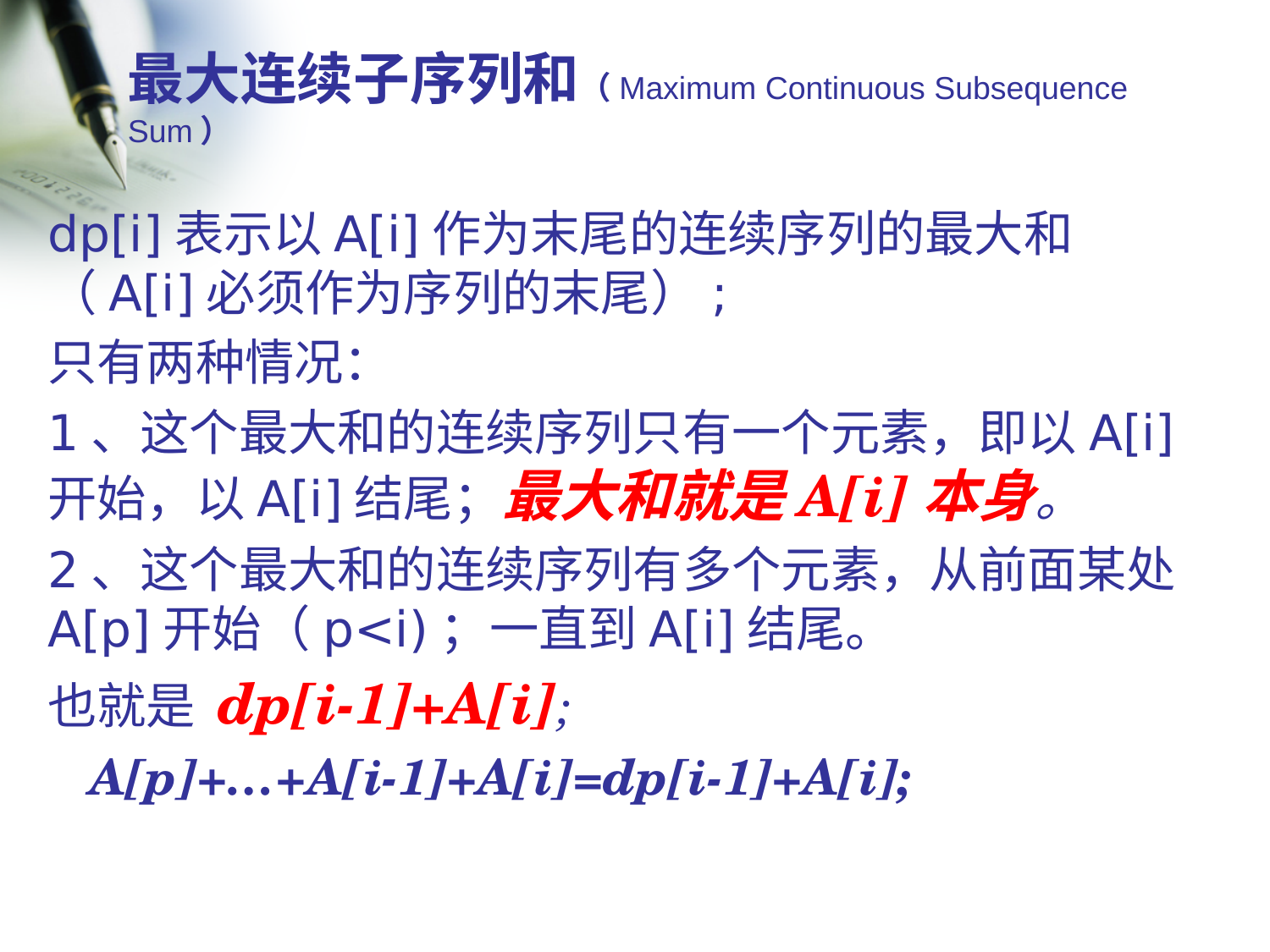

# 最大连续子序列和（Maximum Continuous Subsequence Sum）
dp[i]表示以A[i]作为末尾的连续序列的最大和（A[i]必须作为序列的末尾）;
只有两种情况：
1、这个最大和的连续序列只有一个元素，即以A[i]开始，以A[i]结尾；最大和就是A[i]本身。
2、这个最大和的连续序列有多个元素，从前面某处A[p]开始（p<i)；一直到A[i]结尾。
也就是 dp[i-1]+A[i];
   A[p]+…+A[i-1]+A[i]=dp[i-1]+A[i];